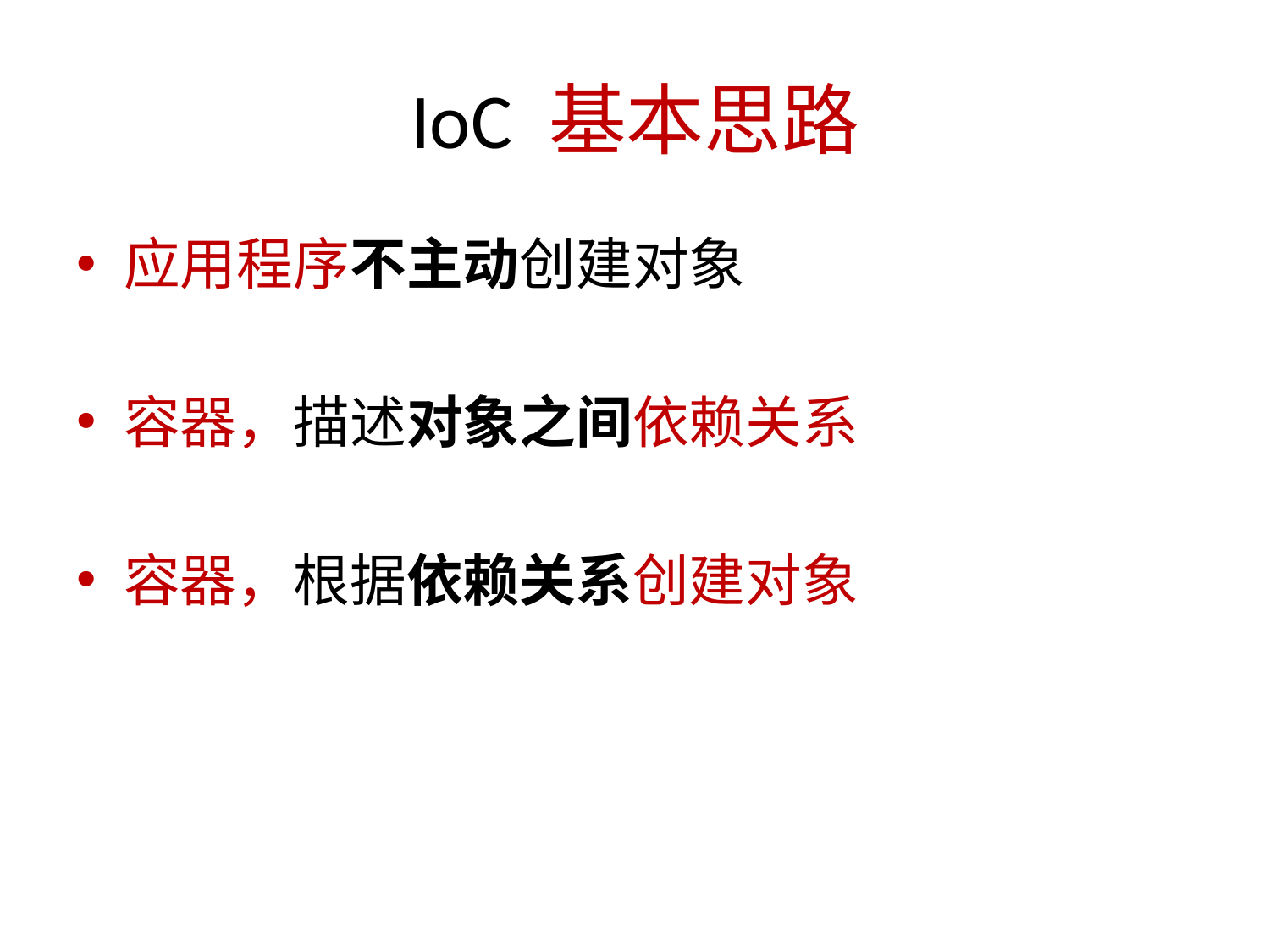

# IoC 基本思路
应用程序不主动创建对象

容器，描述对象之间依赖关系

容器，根据依赖关系创建对象